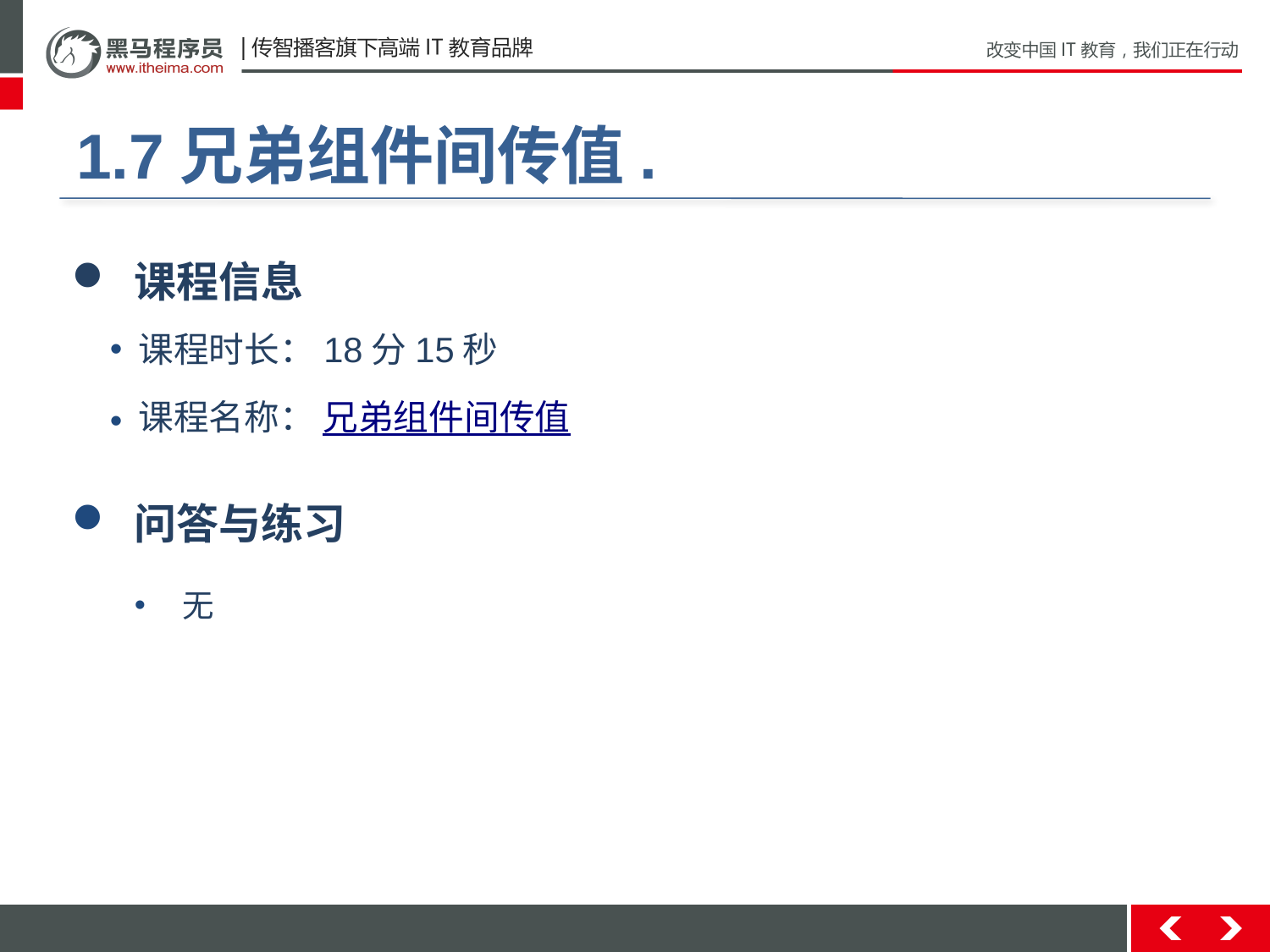

#
1.7兄弟组件间传值.
 课程信息
 课程时长：18分15秒
 课程名称： 兄弟组件间传值
 问答与练习
无